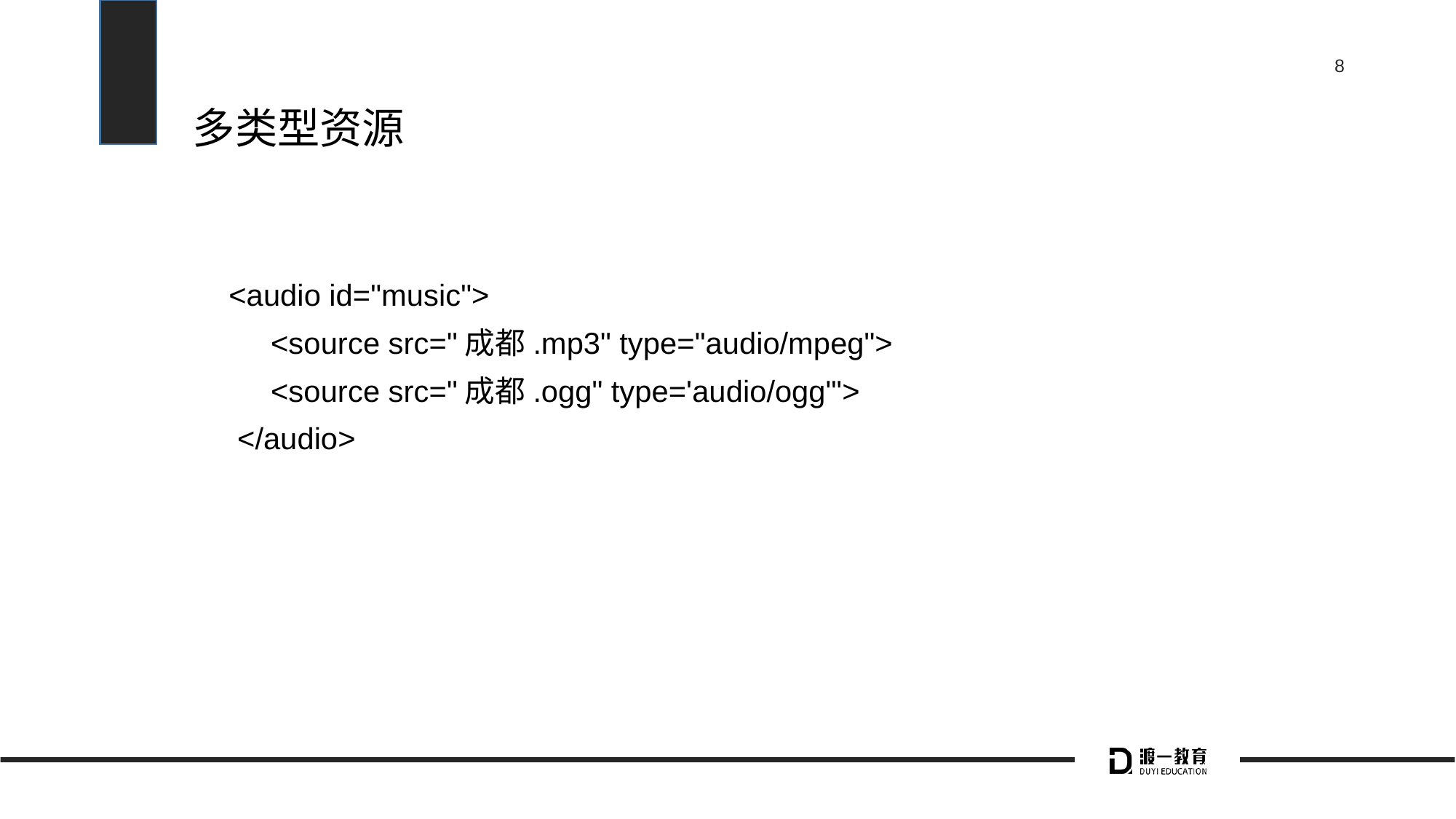

# 多类型资源

   <audio id="music">
        <source src="成都.mp3" type="audio/mpeg">
        <source src="成都.ogg" type='audio/ogg"'>
    </audio>